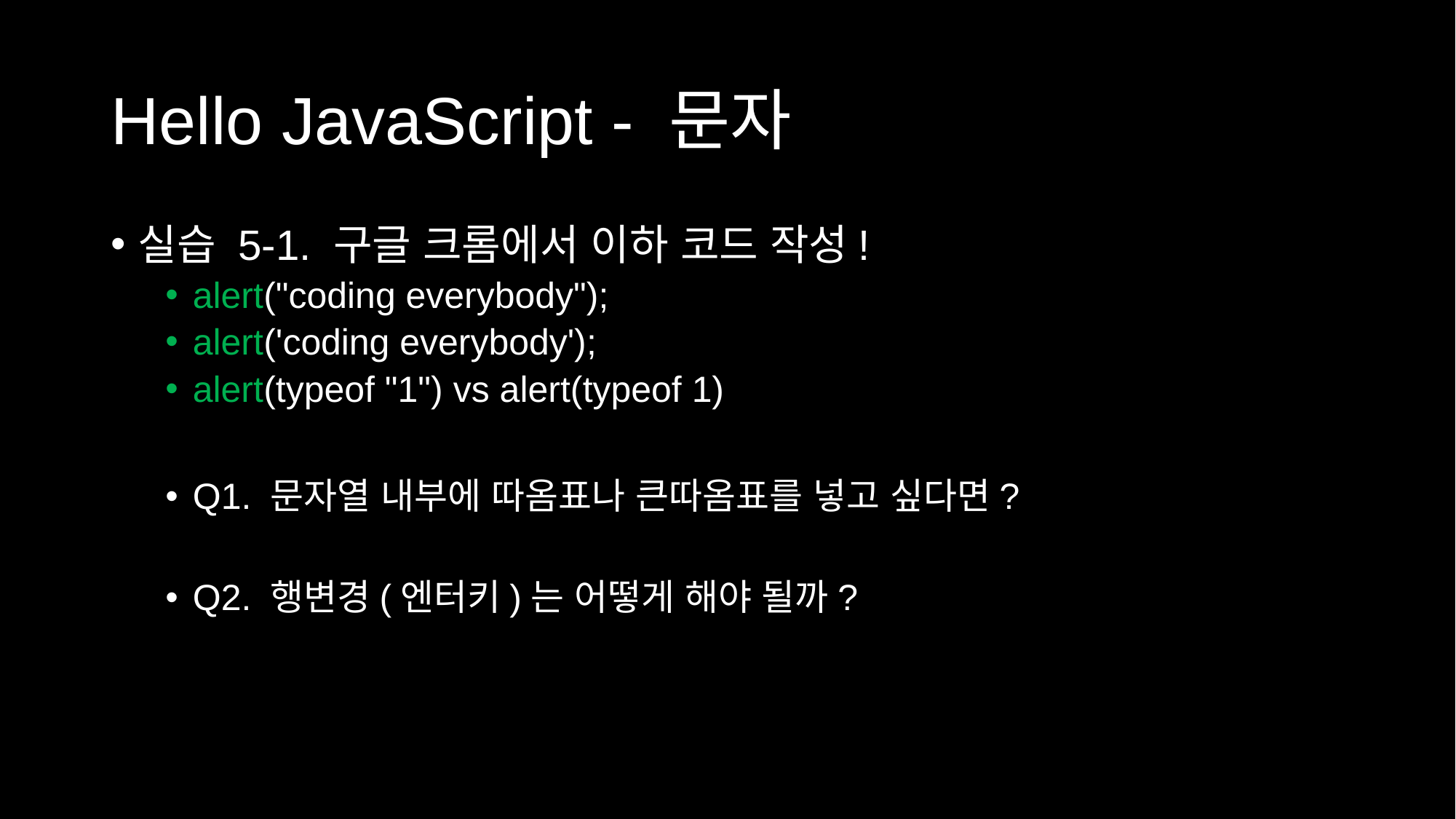

# Hello JavaScript - 문자
실습 5-1. 구글 크롬에서 이하 코드 작성!
alert("coding everybody");
alert('coding everybody');
alert(typeof "1") vs alert(typeof 1)

Q1. 문자열 내부에 따옴표나 큰따옴표를 넣고 싶다면?

Q2. 행변경(엔터키)는 어떻게 해야 될까?